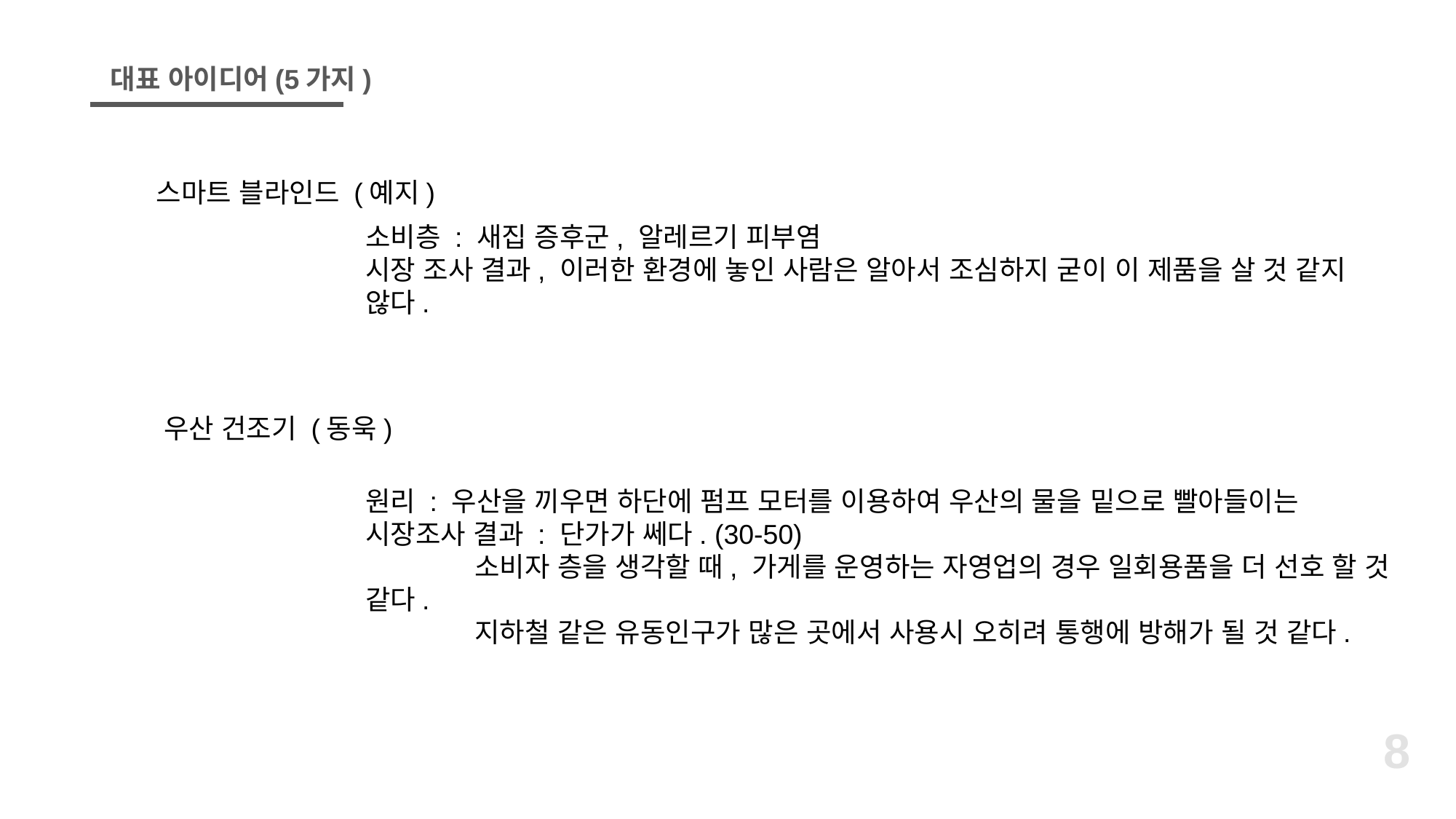

대표 아이디어(5가지)
스마트 블라인드 (예지)
소비층 : 새집 증후군, 알레르기 피부염
시장 조사 결과, 이러한 환경에 놓인 사람은 알아서 조심하지 굳이 이 제품을 살 것 같지 않다.

우산 건조기 (동욱)
원리 : 우산을 끼우면 하단에 펌프 모터를 이용하여 우산의 물을 밑으로 빨아들이는
시장조사 결과 : 단가가 쎄다. (30-50)
	소비자 층을 생각할 때, 가게를 운영하는 자영업의 경우 일회용품을 더 선호 할 것 같다.
	지하철 같은 유동인구가 많은 곳에서 사용시 오히려 통행에 방해가 될 것 같다.
8